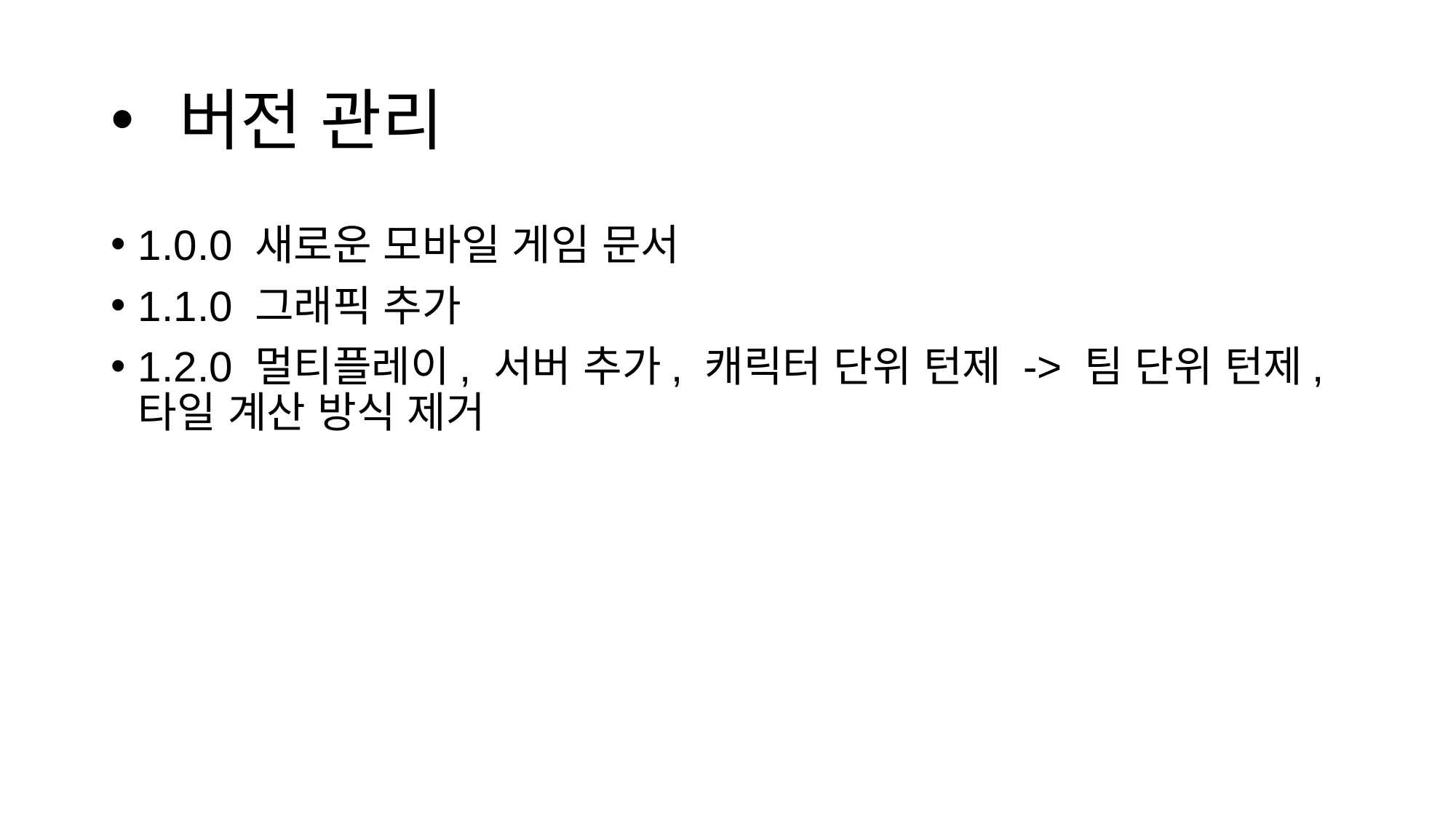

# 버전 관리
1.0.0 새로운 모바일 게임 문서
1.1.0 그래픽 추가
1.2.0 멀티플레이, 서버 추가, 캐릭터 단위 턴제 -> 팀 단위 턴제, 타일 계산 방식 제거